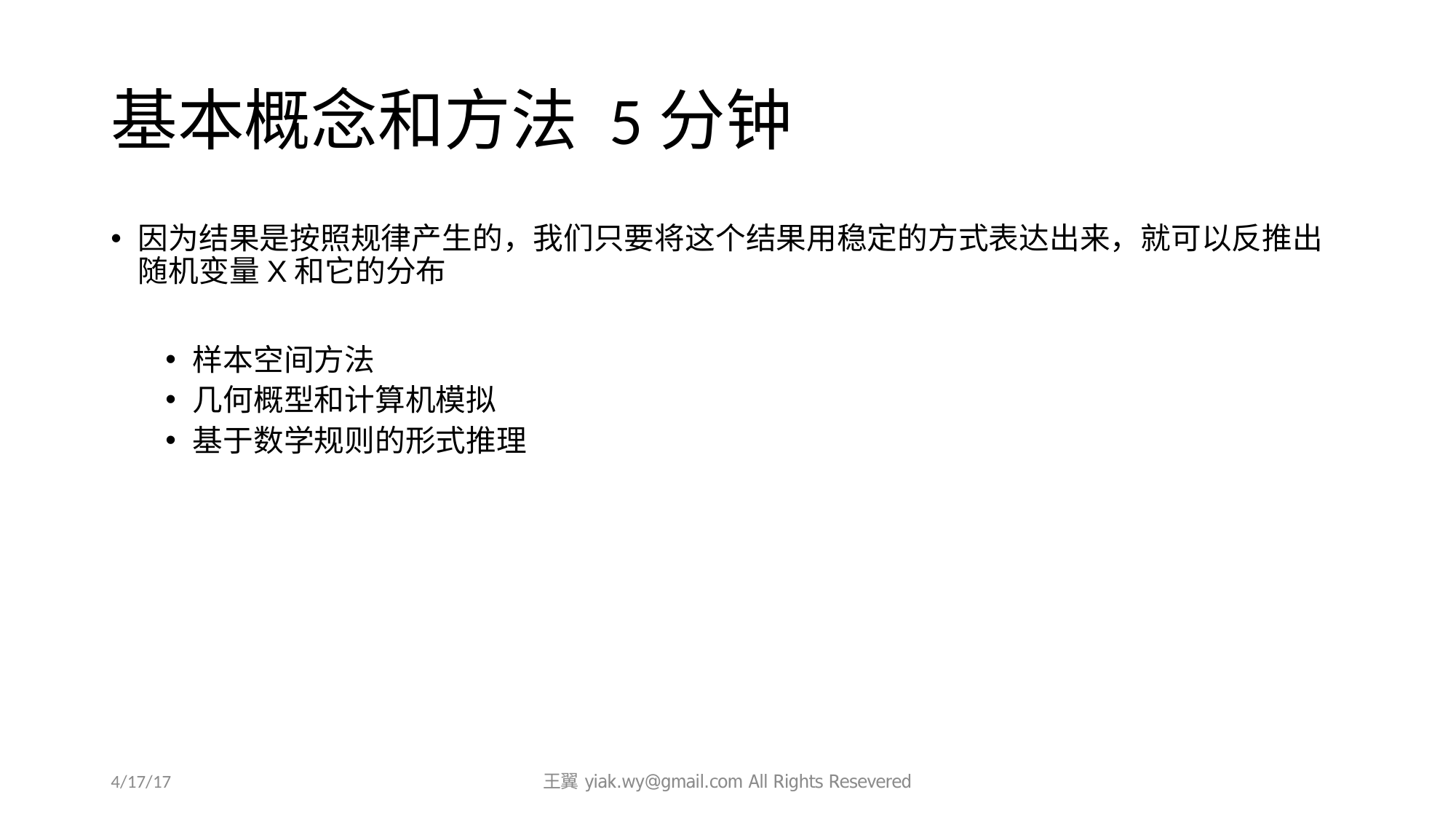

# 基本概念和方法 5分钟
因为结果是按照规律产生的，我们只要将这个结果用稳定的方式表达出来，就可以反推出随机变量X和它的分布

样本空间方法
几何概型和计算机模拟
基于数学规则的形式推理

4/17/17
王翼 yiak.wy@gmail.com All Rights Resevered